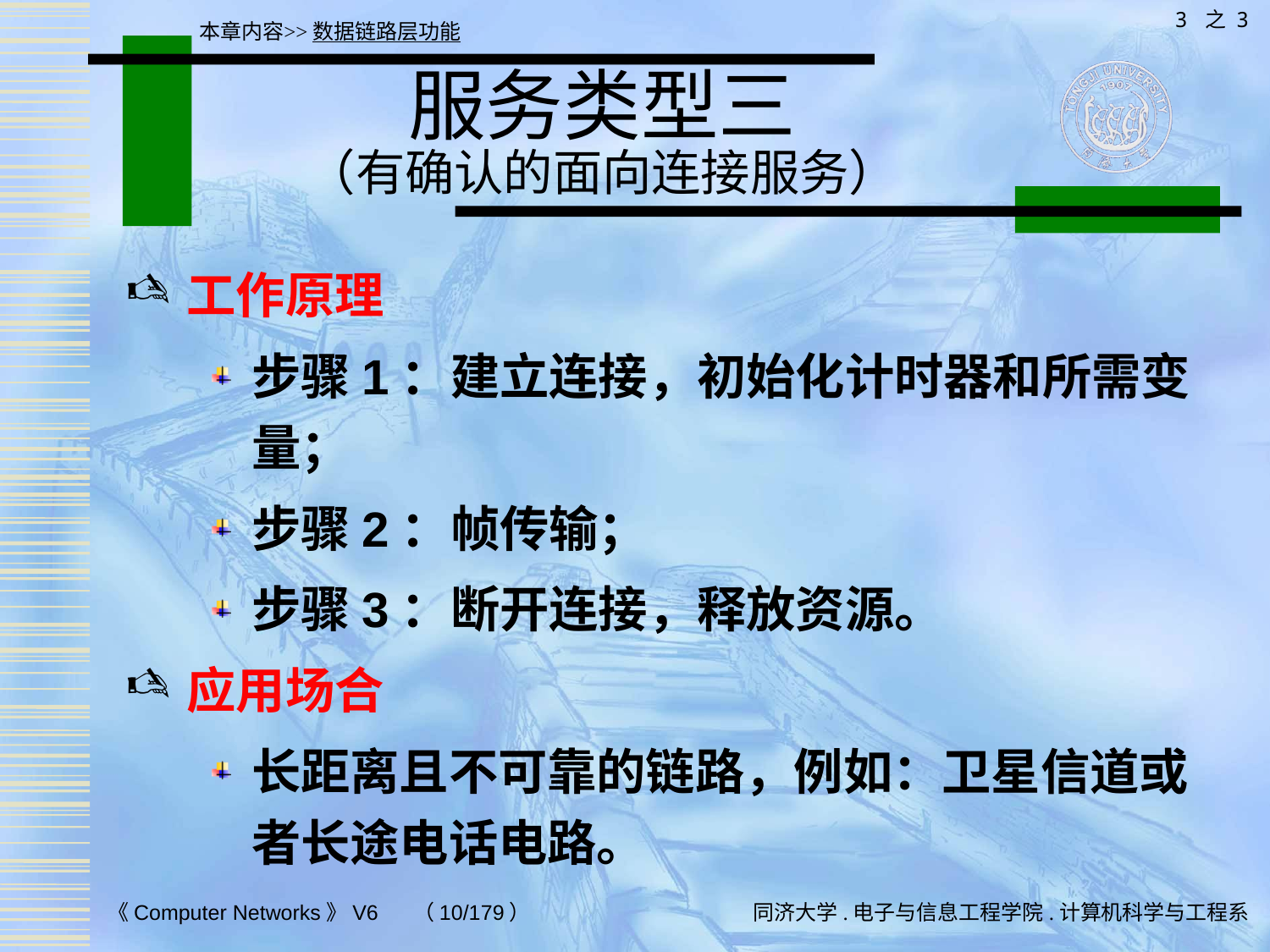

3 之 3
本章内容>>数据链路层功能
# 服务类型三 （有确认的面向连接服务）
工作原理
步骤1：建立连接，初始化计时器和所需变量；
步骤2：帧传输；
步骤3：断开连接，释放资源。
应用场合
长距离且不可靠的链路，例如：卫星信道或者长途电话电路。